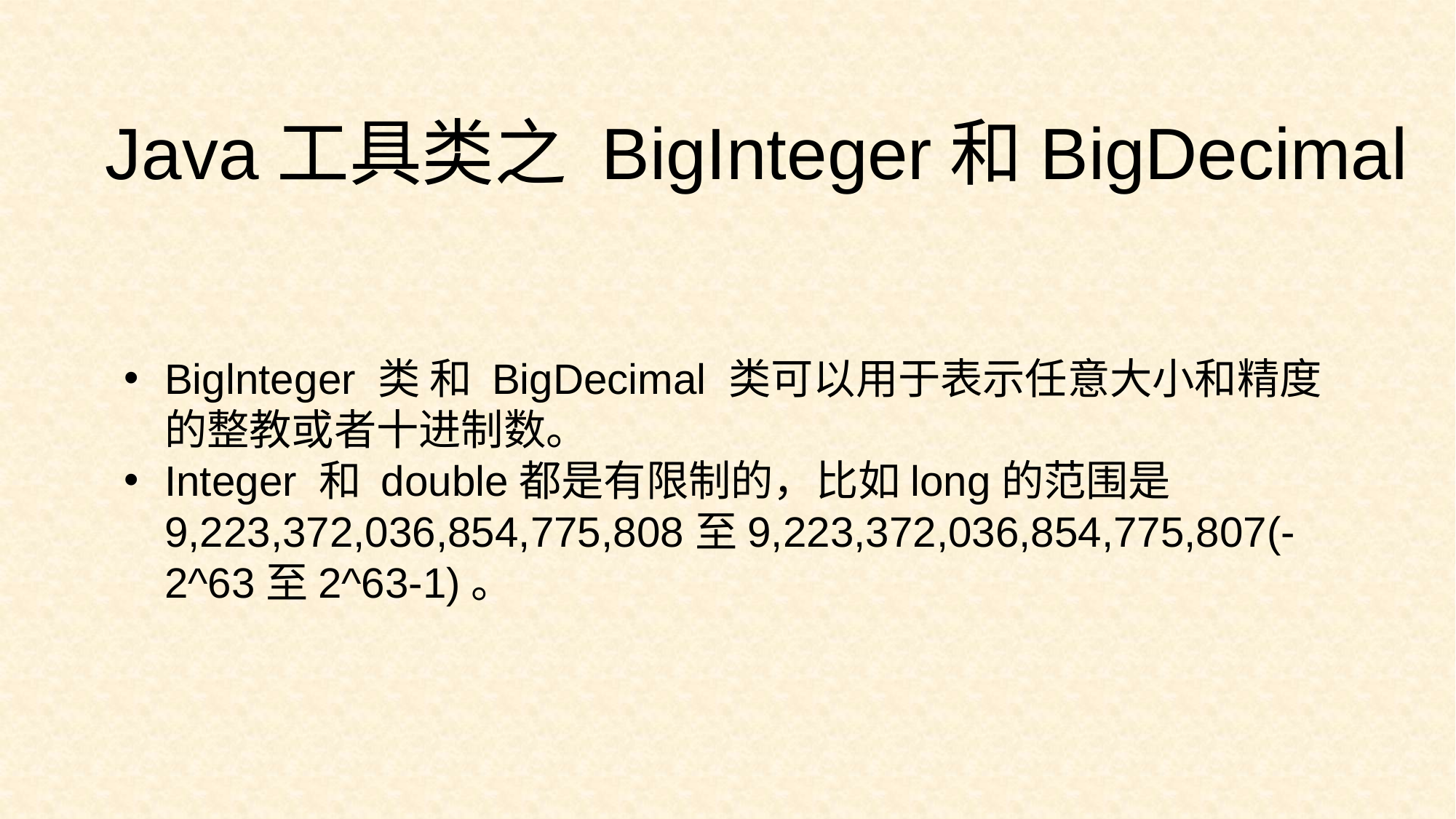

Java工具类之 BigInteger和BigDecimal

Biglnteger 类 和 BigDecimal 类可以用于表示任意大小和精度的整教或者十进制数。
Integer 和 double都是有限制的，比如long的范围是9,223,372,036,854,775,808至9,223,372,036,854,775,807(-2^63至2^63-1)。